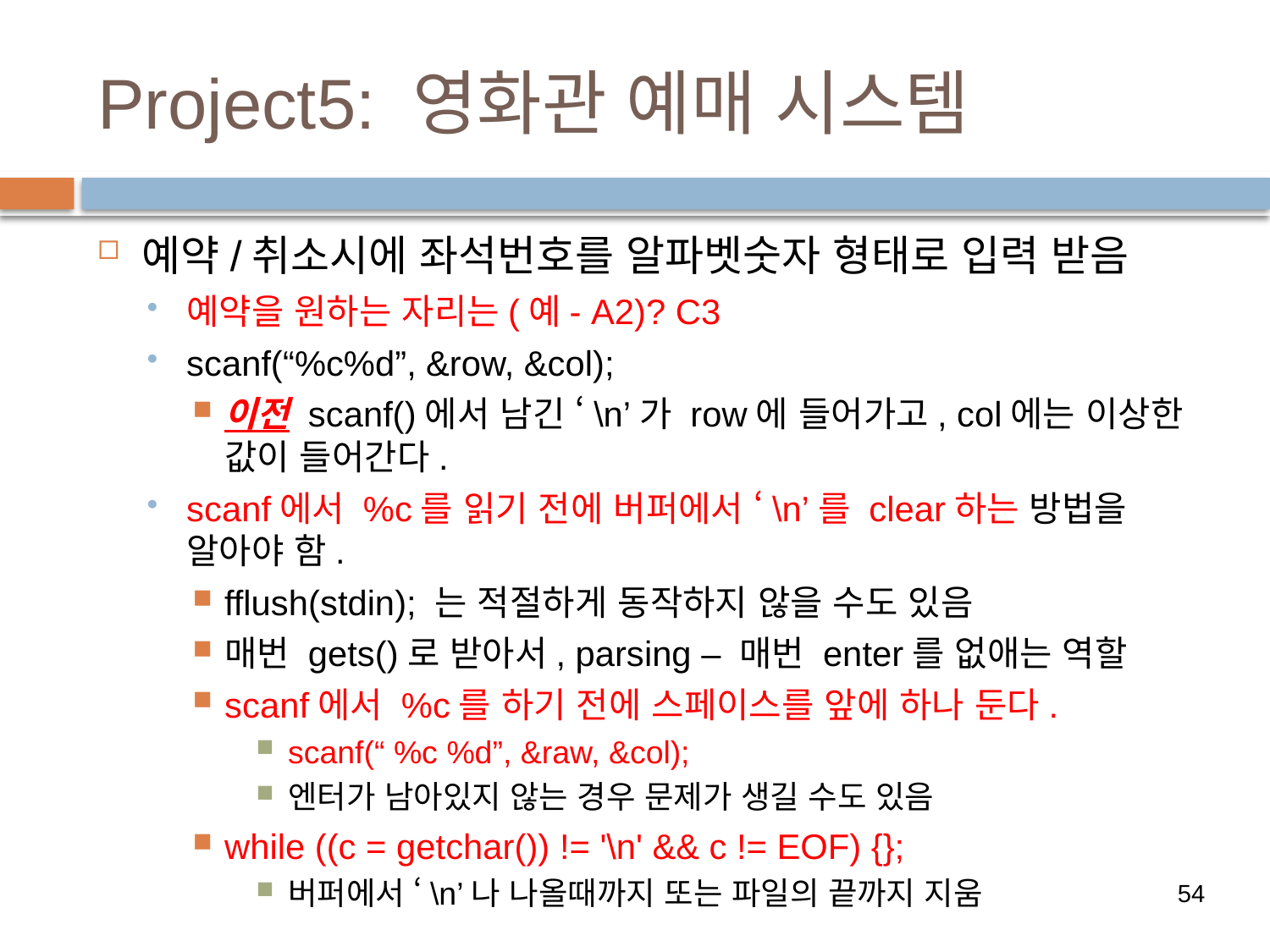

# Project5: 영화관 예매 시스템
예약/취소시에 좌석번호를 알파벳숫자 형태로 입력 받음
예약을 원하는 자리는(예- A2)? C3
scanf(“%c%d”, &row, &col);
이전 scanf()에서 남긴 ‘\n’가 row에 들어가고, col에는 이상한 값이 들어간다.
scanf에서 %c를 읽기 전에 버퍼에서 ‘\n’를 clear하는 방법을 알아야 함.
fflush(stdin); 는 적절하게 동작하지 않을 수도 있음
매번 gets()로 받아서, parsing – 매번 enter를 없애는 역할
scanf에서 %c를 하기 전에 스페이스를 앞에 하나 둔다.
scanf(“ %c %d”, &raw, &col);
엔터가 남아있지 않는 경우 문제가 생길 수도 있음
while ((c = getchar()) != '\n' && c != EOF) {};
버퍼에서 ‘\n’나 나올때까지 또는 파일의 끝까지 지움

54